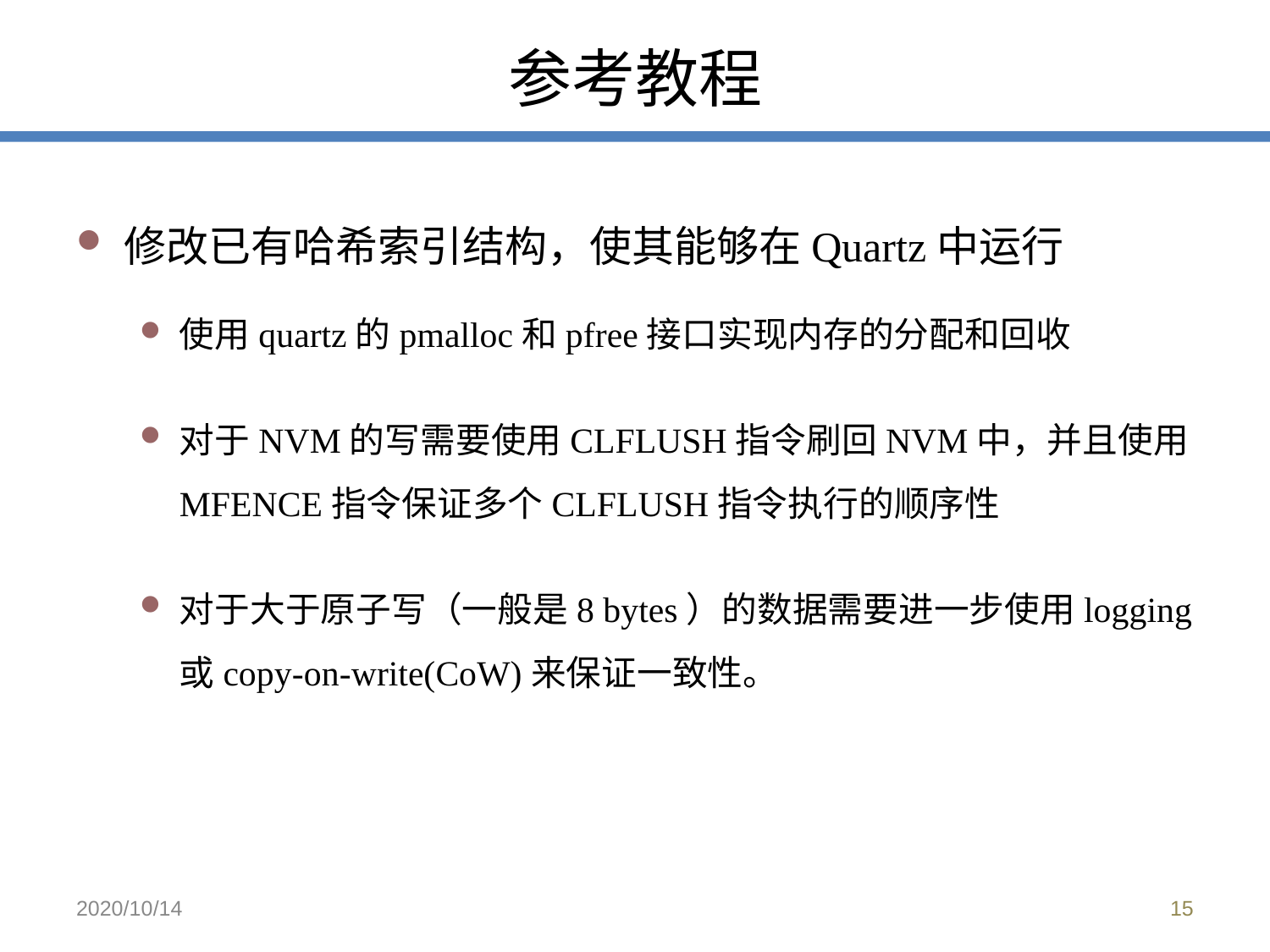

# 参考教程

修改已有哈希索引结构，使其能够在Quartz中运行
使用quartz的pmalloc和pfree接口实现内存的分配和回收
对于NVM的写需要使用CLFLUSH指令刷回NVM中，并且使用MFENCE指令保证多个CLFLUSH指令执行的顺序性
对于大于原子写（一般是8 bytes）的数据需要进一步使用logging或copy-on-write(CoW)来保证一致性。

2020/10/14
15